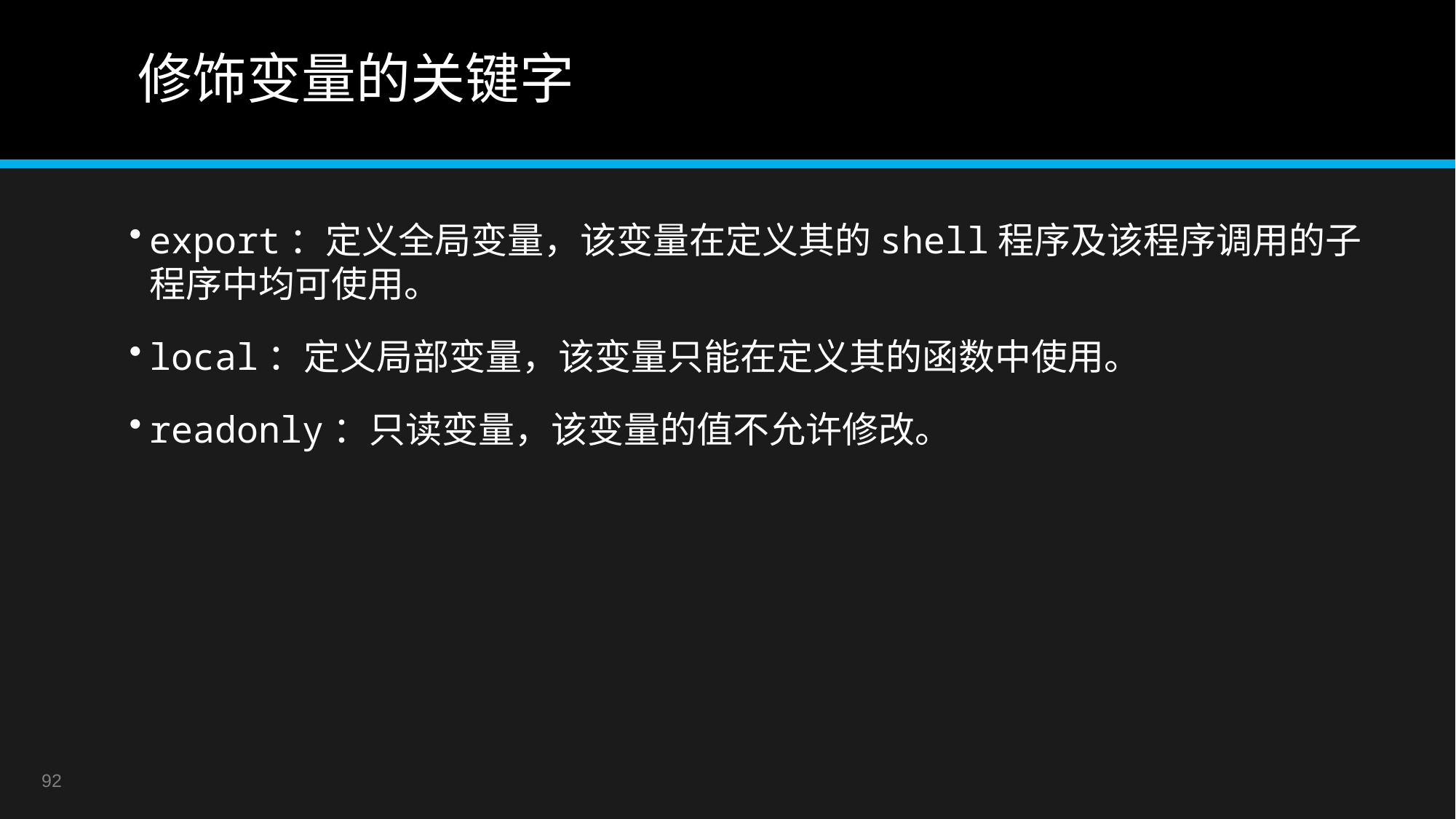

# 修饰变量的关键字
export：定义全局变量，该变量在定义其的shell程序及该程序调用的子程序中均可使用。
local：定义局部变量，该变量只能在定义其的函数中使用。
readonly：只读变量，该变量的值不允许修改。
92